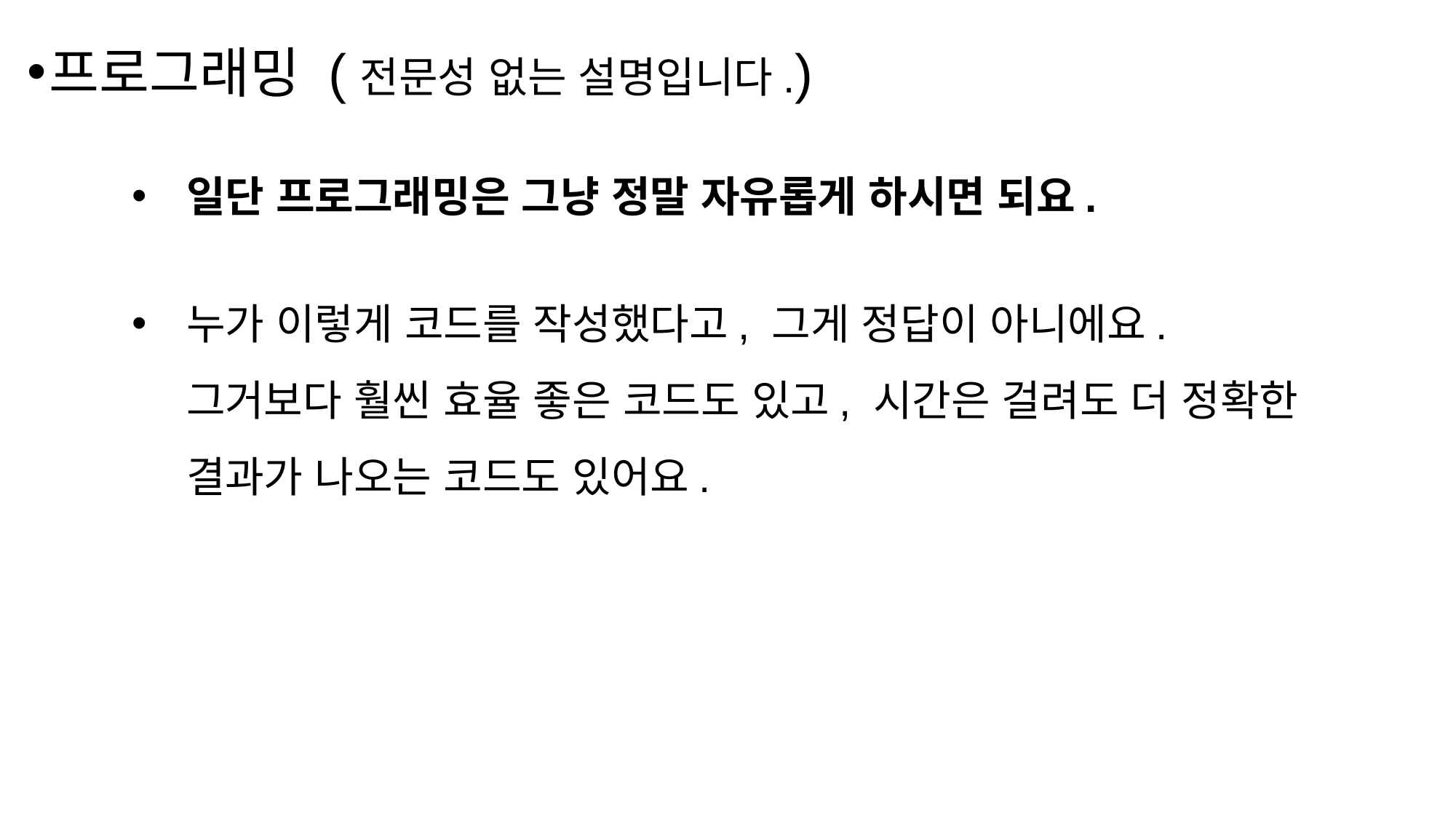

프로그래밍 (전문성 없는 설명입니다.)
일단 프로그래밍은 그냥 정말 자유롭게 하시면 되요.

누가 이렇게 코드를 작성했다고, 그게 정답이 아니에요.
그거보다 훨씬 효율 좋은 코드도 있고, 시간은 걸려도 더 정확한
결과가 나오는 코드도 있어요.